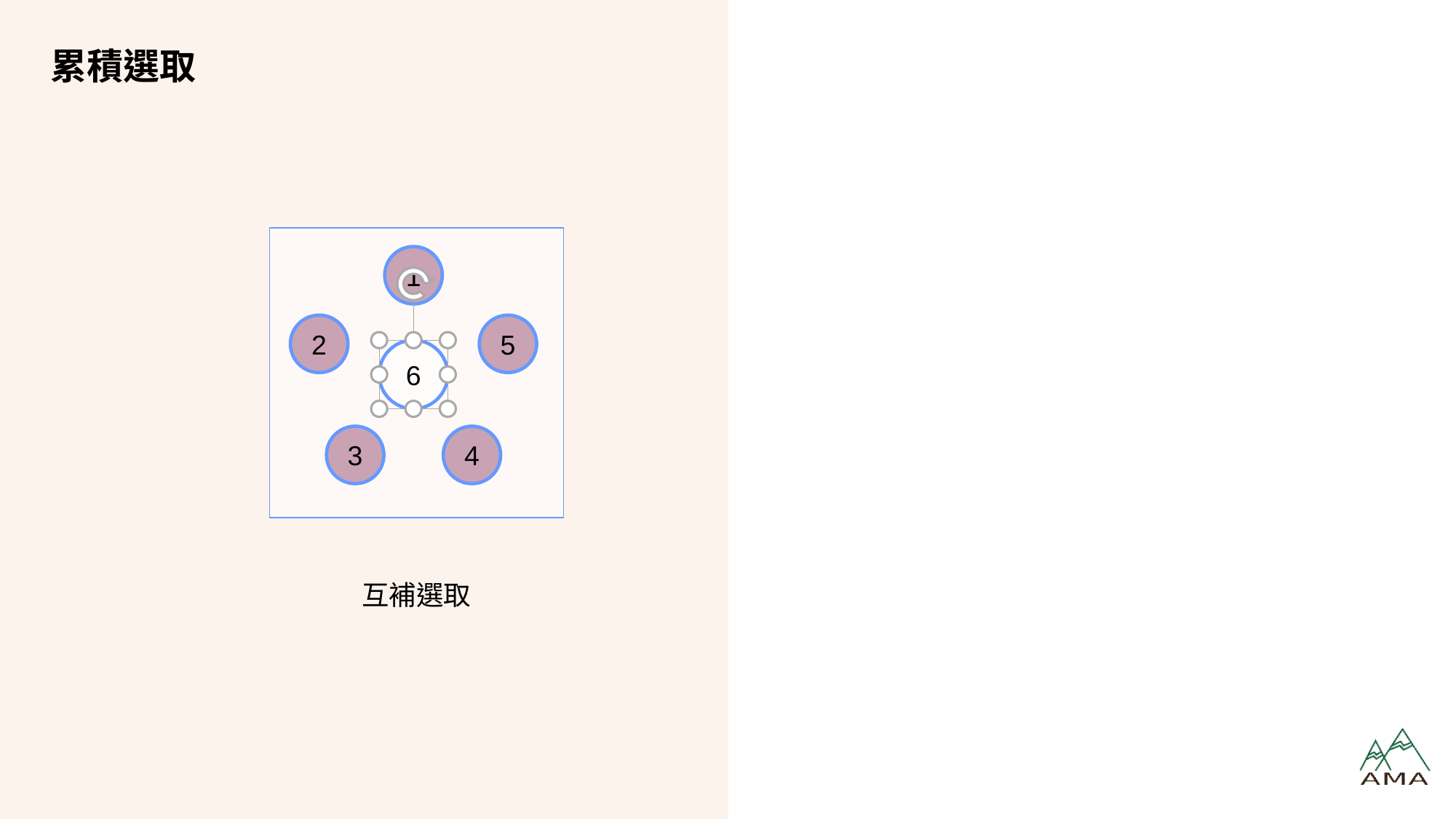

# 累積選取

1

2
5
6
3
4
互補選取